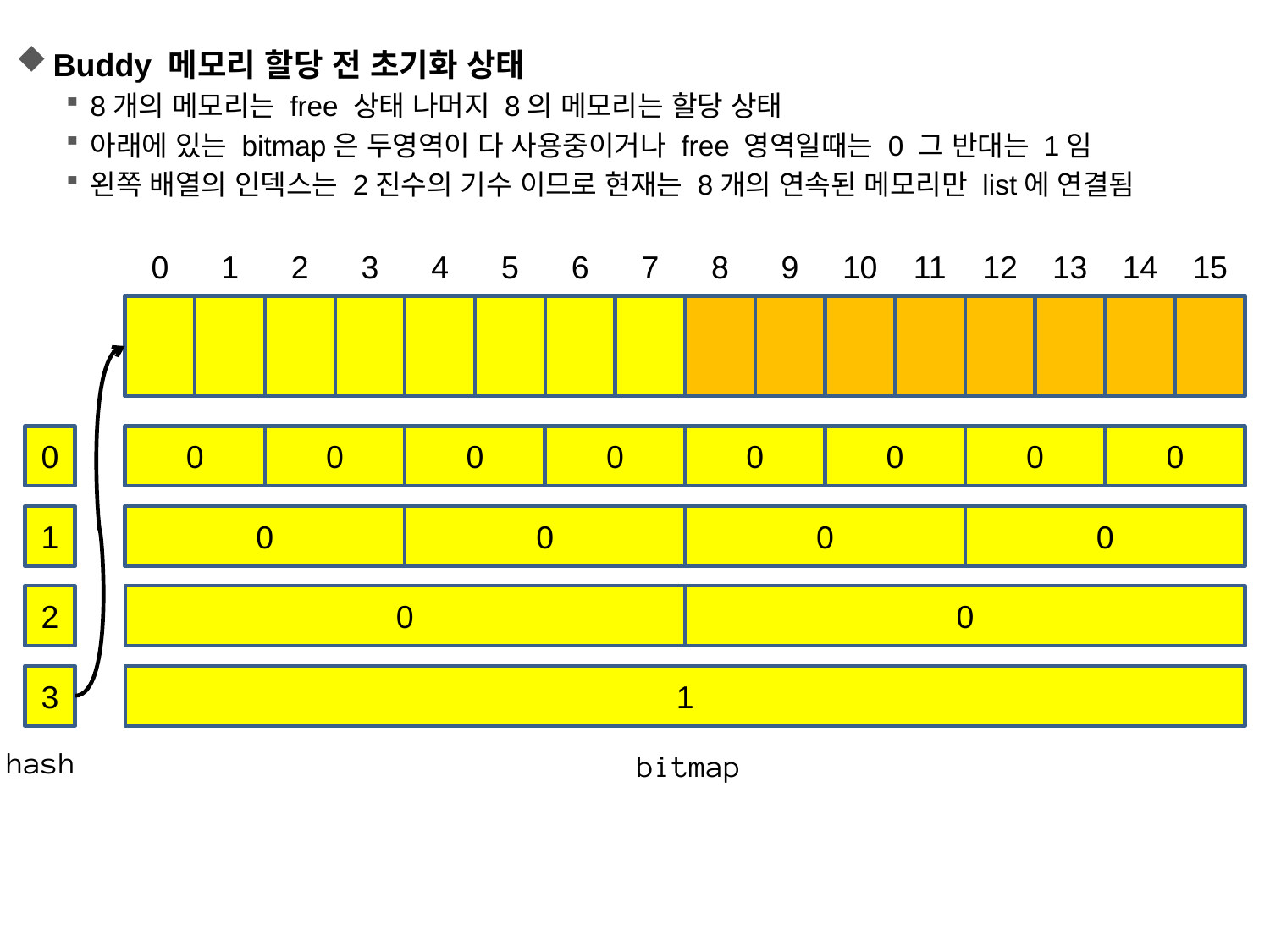

Buddy 메모리 할당 전 초기화 상태
8개의 메모리는 free 상태 나머지 8의 메모리는 할당 상태
아래에 있는 bitmap은 두영역이 다 사용중이거나 free 영역일때는 0 그 반대는 1임
왼쪽 배열의 인덱스는 2진수의 기수 이므로 현재는 8개의 연속된 메모리만 list에 연결됨

0
1
2
3
4
5
6
7
8
9
10
11
12
13
14
15

0
0
0
0
0
0
0
0
0
1
0
0
0
0
2
0
0
3
1
hash
bitmap